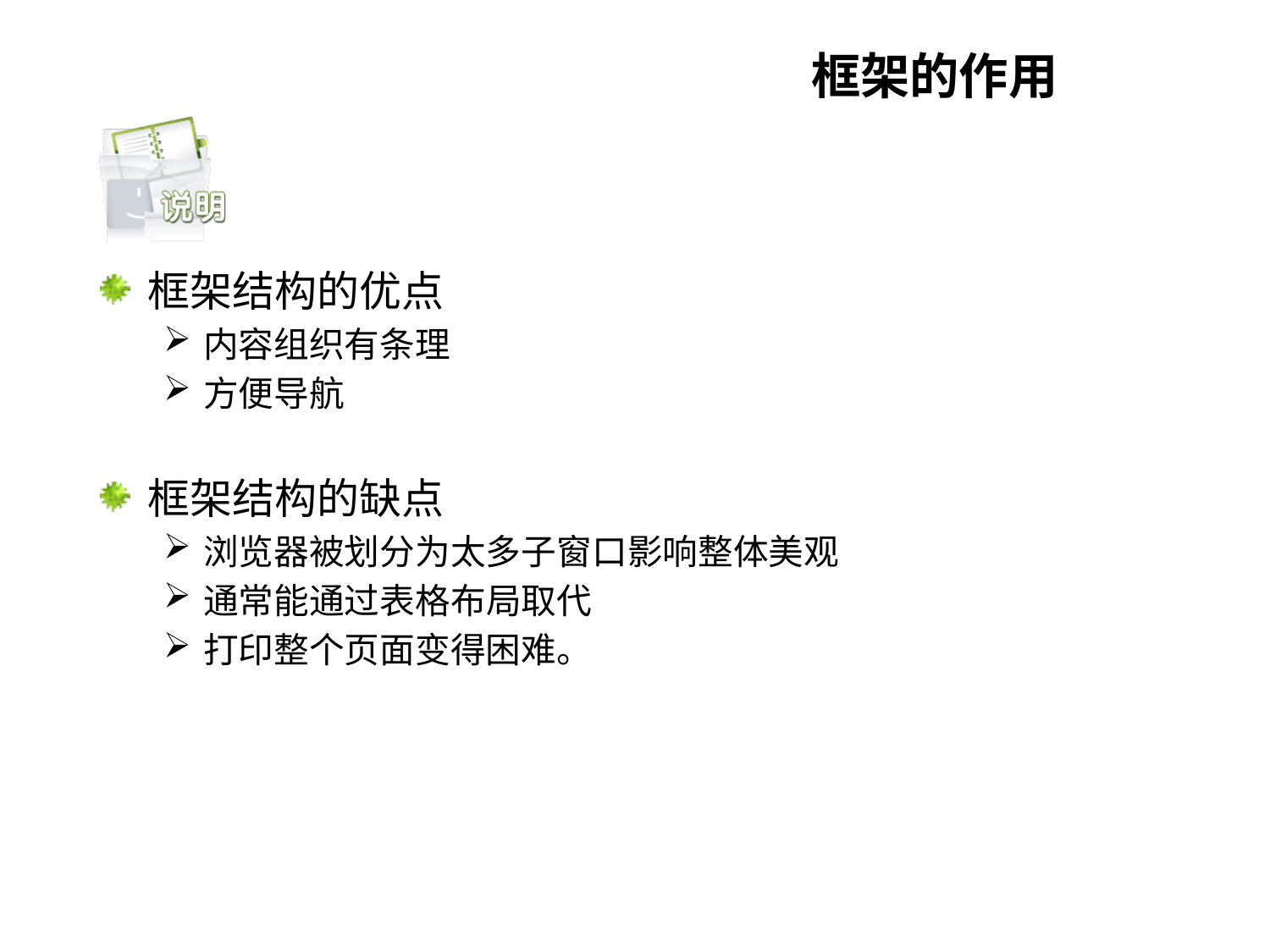

# 框架的作用
框架结构的优点
内容组织有条理
方便导航

框架结构的缺点
浏览器被划分为太多子窗口影响整体美观
通常能通过表格布局取代
打印整个页面变得困难。